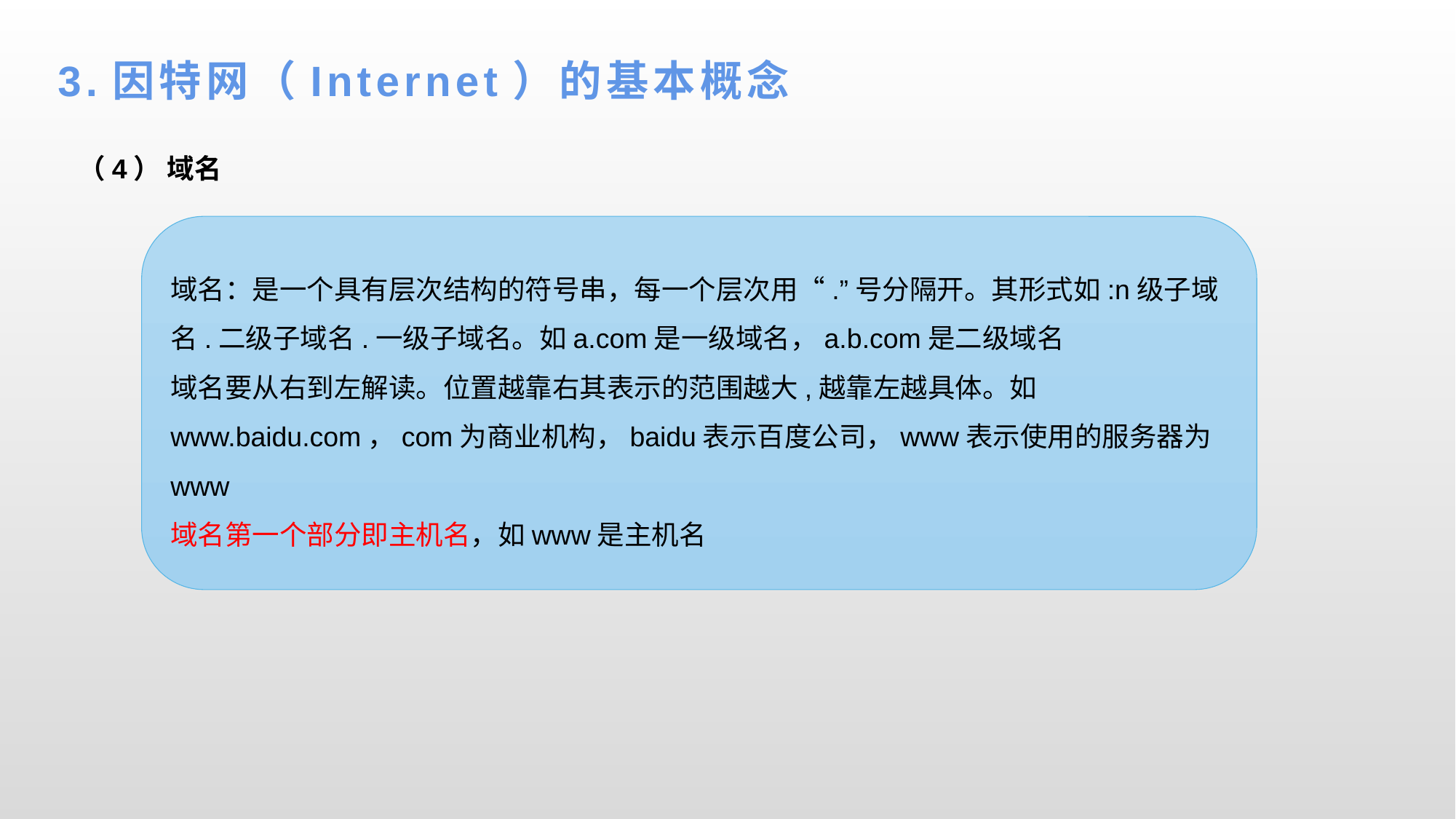

# 3.因特网（Internet）的基本概念
（4） 域名
域名：是一个具有层次结构的符号串，每一个层次用“.”号分隔开。其形式如:n级子域名.二级子域名.一级子域名。如a.com是一级域名，a.b.com是二级域名
域名要从右到左解读。位置越靠右其表示的范围越大,越靠左越具体。如www.baidu.com，com为商业机构，baidu表示百度公司，www表示使用的服务器为www
域名第一个部分即主机名，如www是主机名